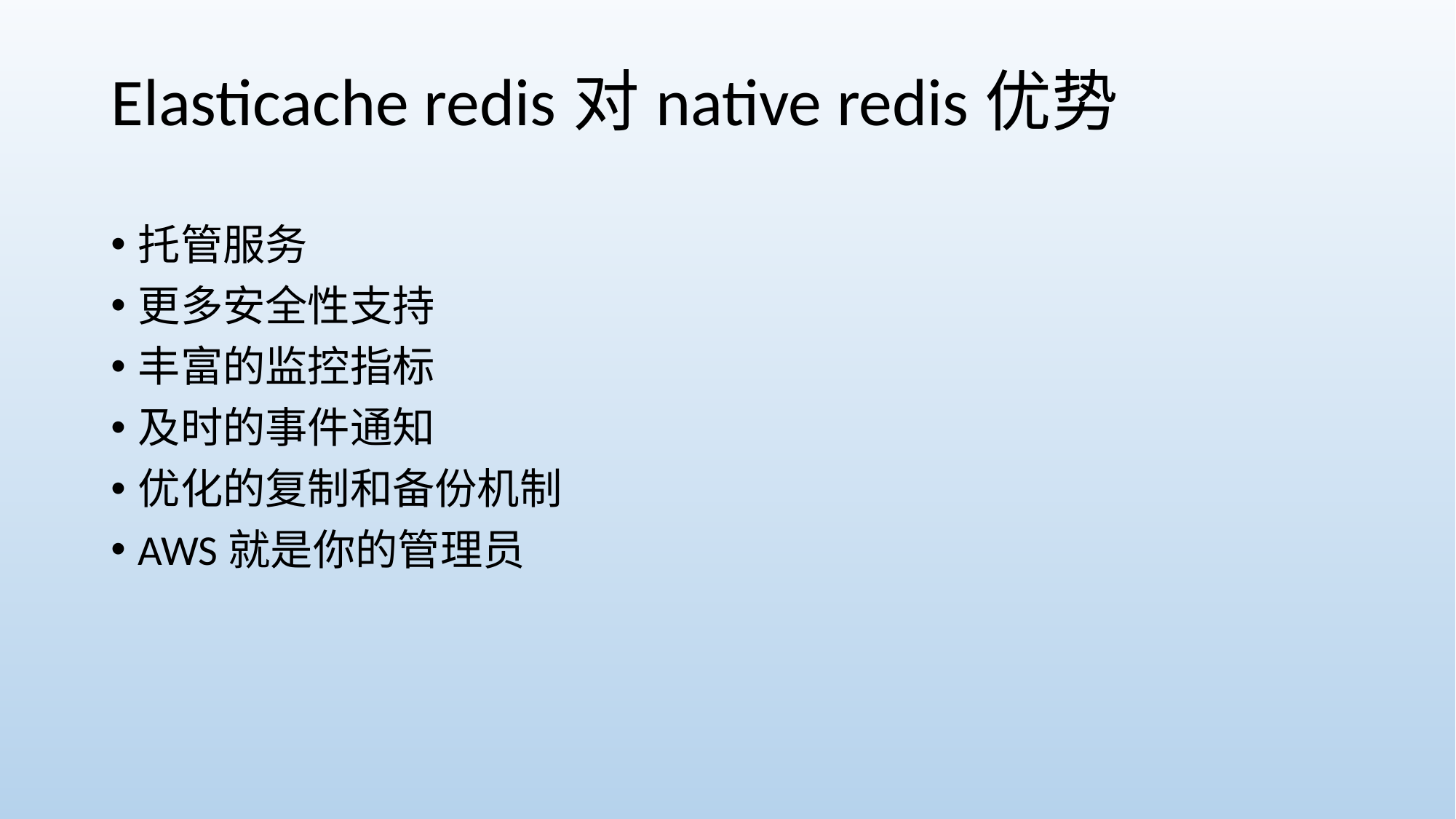

# Elasticache redis对native redis优势
托管服务
更多安全性支持
丰富的监控指标
及时的事件通知
优化的复制和备份机制
AWS就是你的管理员